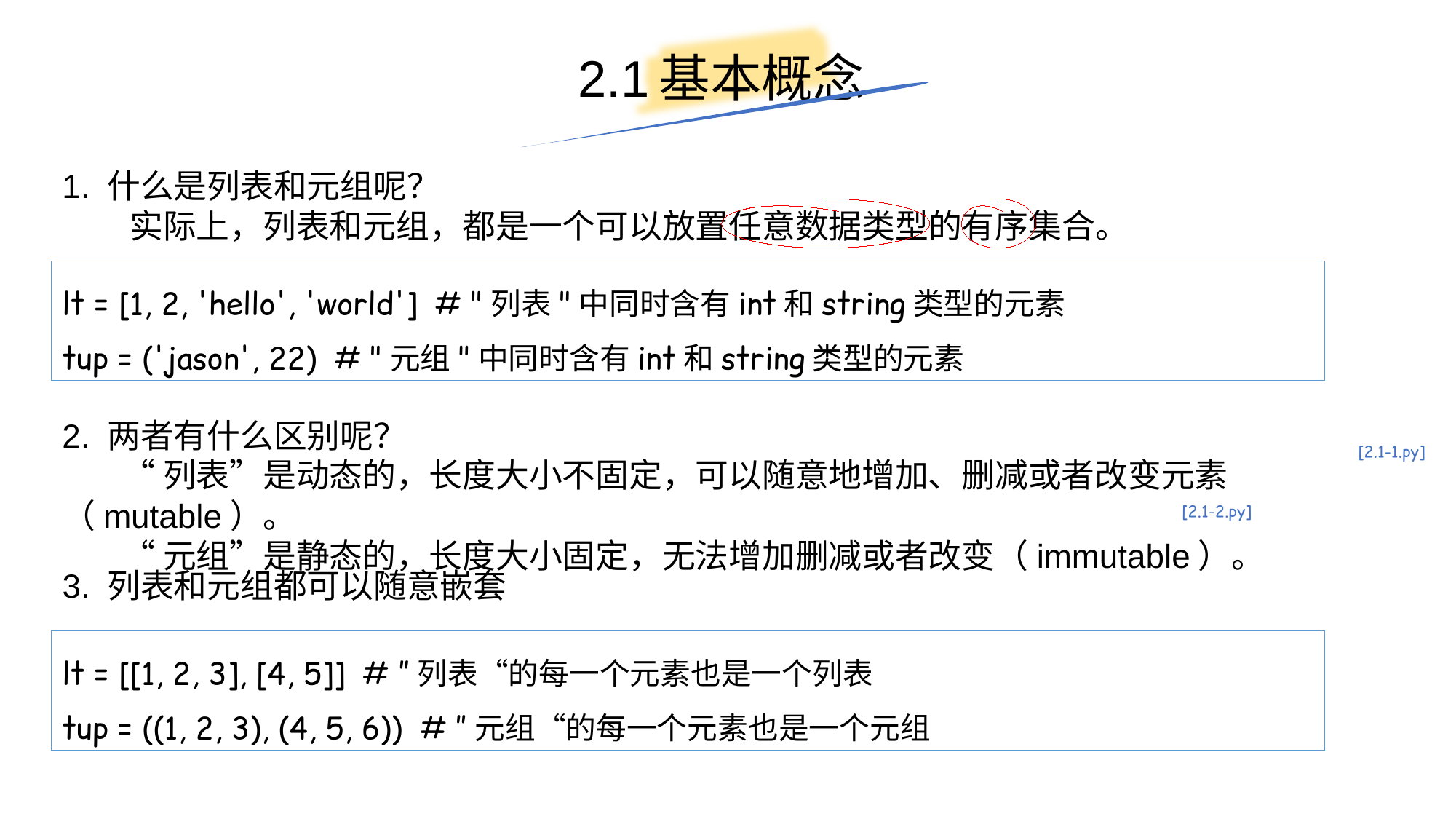

# 2.1基本概念

1. 什么是列表和元组呢？
        实际上，列表和元组，都是一个可以放置任意数据类型的有序集合。

lt = [1, 2, 'hello', 'world']  # "列表"中同时含有int和string类型的元素
tup = ('jason', 22)  # "元组"中同时含有int和string类型的元素
2. 两者有什么区别呢？
        “列表”是动态的，长度大小不固定，可以随意地增加、删减或者改变元素（mutable）。
        “元组”是静态的，长度大小固定，无法增加删减或者改变（immutable）。
[2.1-1.py]
[2.1-2.py]
3. 列表和元组都可以随意嵌套
lt = [[1, 2, 3], [4, 5]]  # ”列表“的每一个元素也是一个列表
tup = ((1, 2, 3), (4, 5, 6))  # ”元组“的每一个元素也是一个元组